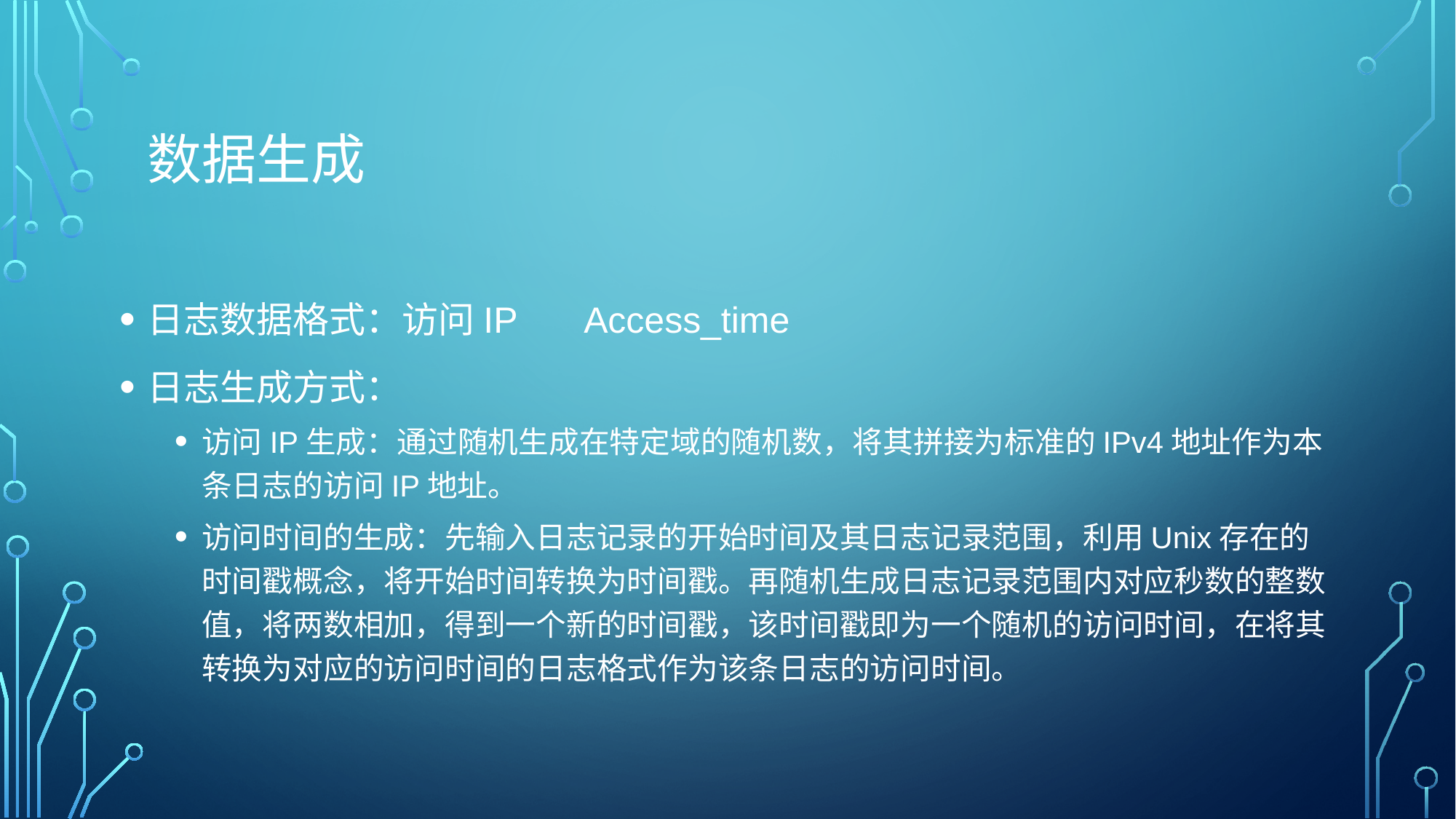

# 数据生成
日志数据格式：访问IP	Access_time
日志生成方式：
访问IP生成：通过随机生成在特定域的随机数，将其拼接为标准的IPv4地址作为本条日志的访问IP地址。
访问时间的生成：先输入日志记录的开始时间及其日志记录范围，利用Unix存在的时间戳概念，将开始时间转换为时间戳。再随机生成日志记录范围内对应秒数的整数值，将两数相加，得到一个新的时间戳，该时间戳即为一个随机的访问时间，在将其转换为对应的访问时间的日志格式作为该条日志的访问时间。